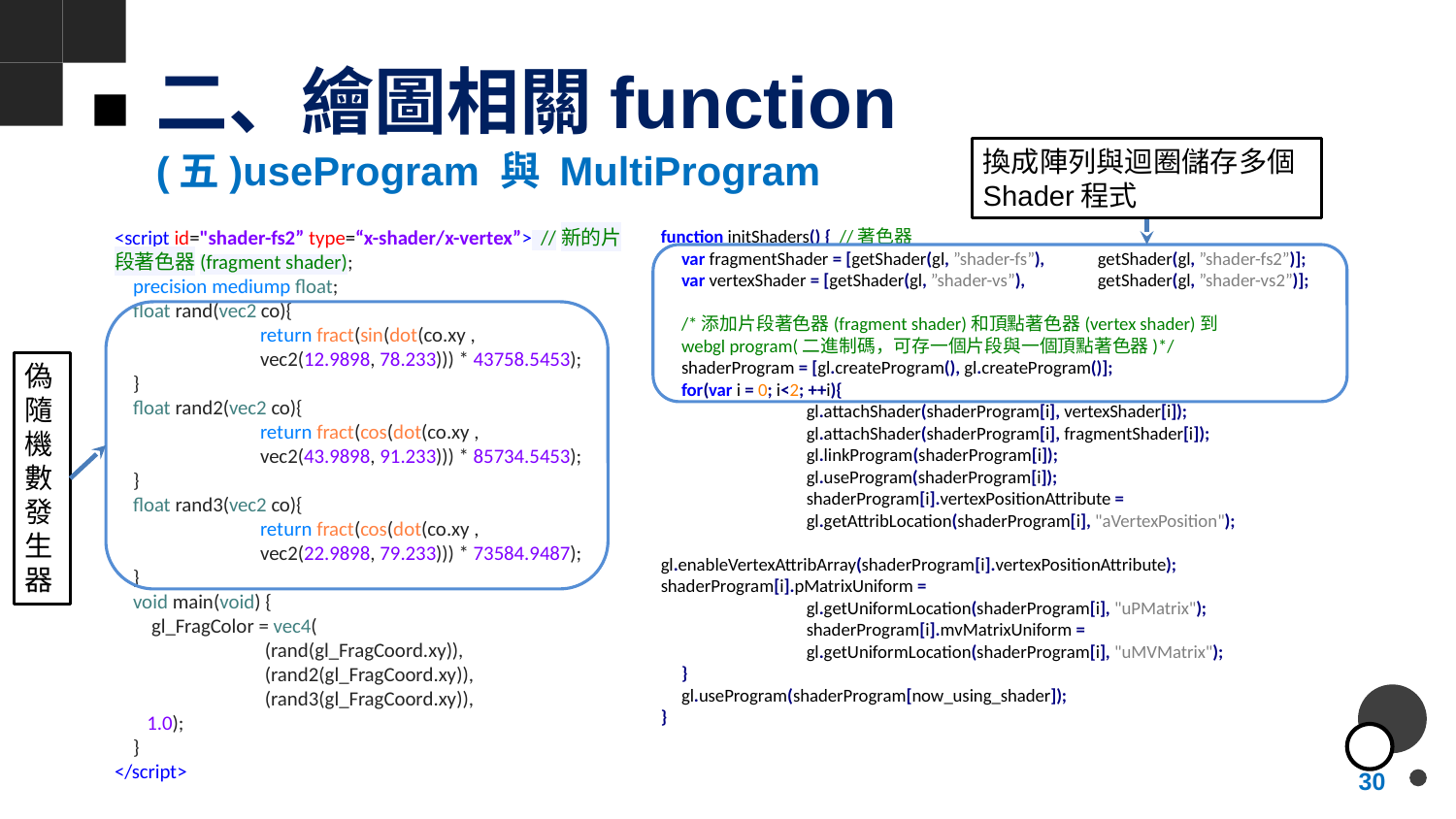

# 二、繪圖相關function
(五)useProgram 與 MultiProgram
換成陣列與迴圈儲存多個Shader程式
<script id="shader-fs2” type=“x-shader/x-vertex”>  //新的片段著色器(fragment shader);
    precision mediump float;
    float rand(vec2 co){
	return fract(sin(dot(co.xy ,
	vec2(12.9898, 78.233))) * 43758.5453);
    }
    float rand2(vec2 co){
	return fract(cos(dot(co.xy ,
	vec2(43.9898, 91.233))) * 85734.5453);
    }
    float rand3(vec2 co){
	return fract(cos(dot(co.xy ,
	vec2(22.9898, 79.233))) * 73584.9487);
    }
    void main(void) {
        gl_FragColor = vec4(
	 (rand(gl_FragCoord.xy)),
	 (rand2(gl_FragCoord.xy)),
	 (rand3(gl_FragCoord.xy)),
       1.0);
    }
</script>

function initShaders() {  //著色器
     var fragmentShader = [getShader(gl, ”shader-fs”), 	getShader(gl, ”shader-fs2”)];
     var vertexShader = [getShader(gl, ”shader-vs”), 	getShader(gl, ”shader-vs2”)];

     /*添加片段著色器(fragment shader)和頂點著色器(vertex shader)到
     webgl program(二進制碼，可存一個片段與一個頂點著色器)*/
     shaderProgram = [gl.createProgram(), gl.createProgram()];
     for(var i = 0; i<2; ++i){
	gl.attachShader(shaderProgram[i], vertexShader[i]);
	gl.attachShader(shaderProgram[i], fragmentShader[i]);
	gl.linkProgram(shaderProgram[i]);
	gl.useProgram(shaderProgram[i]);
	shaderProgram[i].vertexPositionAttribute =
	gl.getAttribLocation(shaderProgram[i], "aVertexPosition");
		gl.enableVertexAttribArray(shaderProgram[i].vertexPositionAttribute);	shaderProgram[i].pMatrixUniform =
	gl.getUniformLocation(shaderProgram[i], "uPMatrix");
	shaderProgram[i].mvMatrixUniform =
	gl.getUniformLocation(shaderProgram[i], "uMVMatrix");
     }
     gl.useProgram(shaderProgram[now_using_shader]);
}

偽隨機數發生器

30